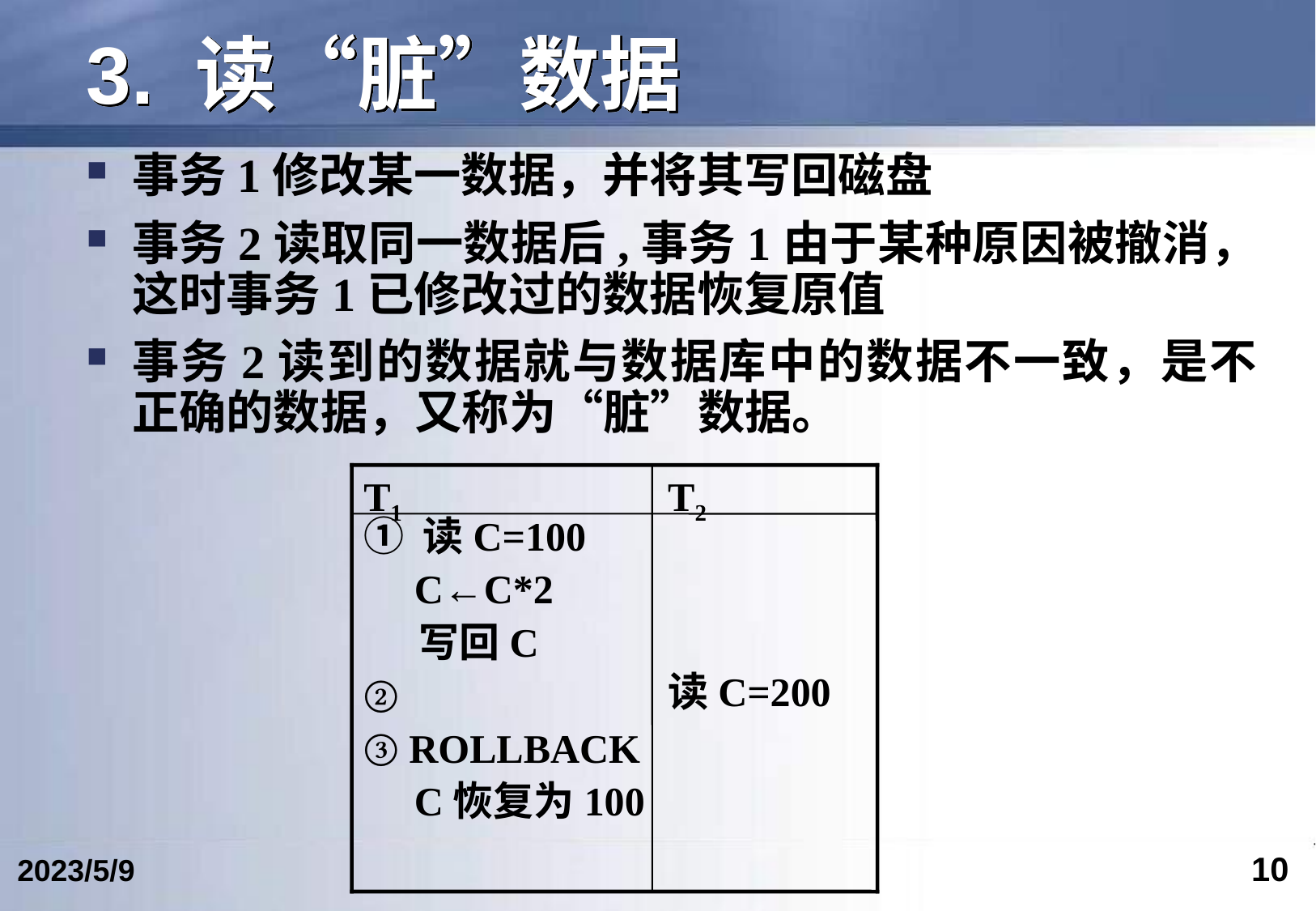

# 3. 读“脏”数据
事务1修改某一数据，并将其写回磁盘
事务2读取同一数据后,事务1由于某种原因被撤消，这时事务1已修改过的数据恢复原值
事务2读到的数据就与数据库中的数据不一致，是不正确的数据，又称为“脏”数据。
T1

T2

① 读C=100
     C←C*2
     写回C
②
③ ROLLBACK
     C恢复为100

读C=200

10
2023/5/9